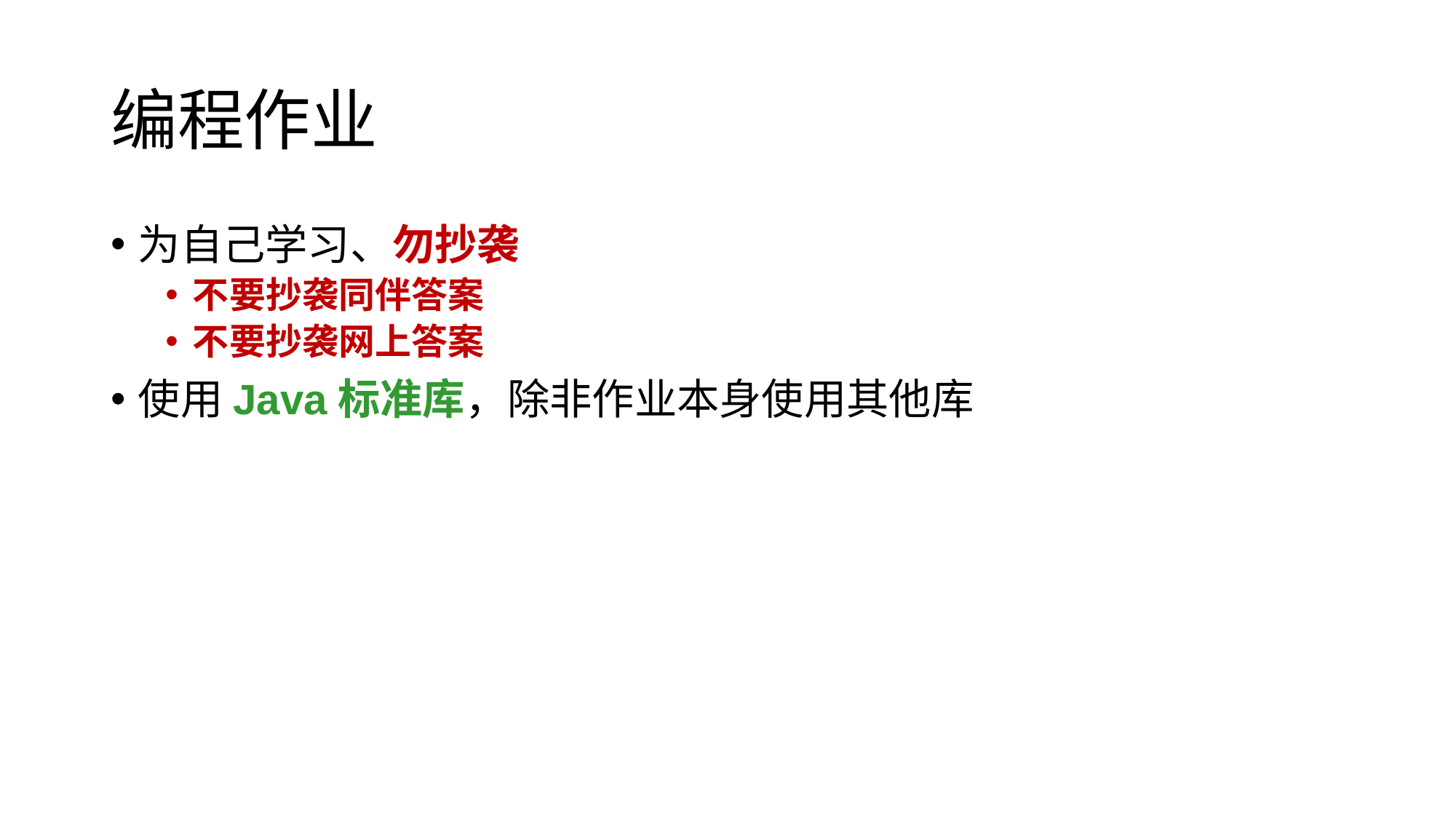

# 编程作业
为自己学习、勿抄袭
不要抄袭同伴答案
不要抄袭网上答案
使用Java标准库，除非作业本身使用其他库